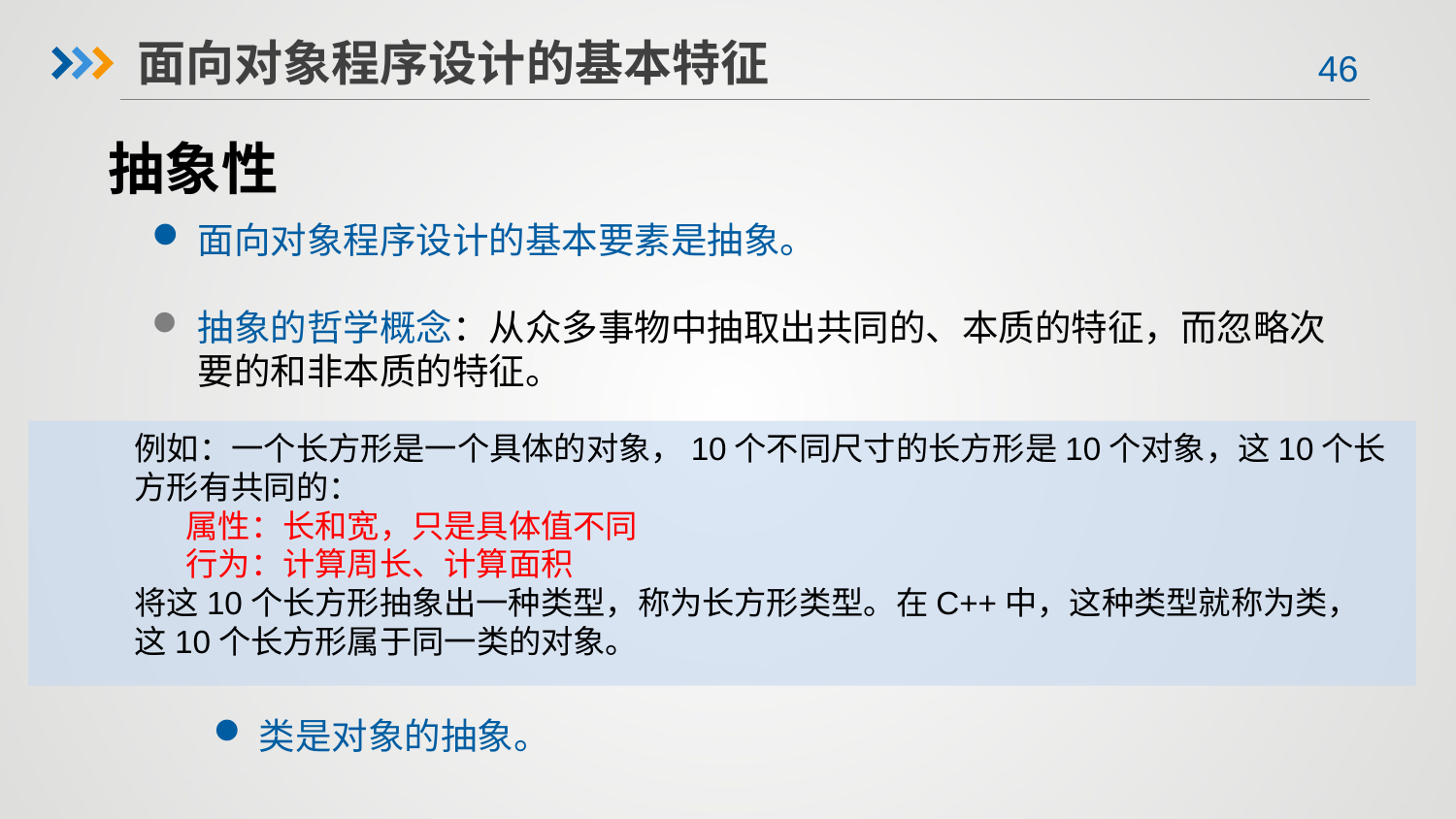

面向对象程序设计的基本特征
抽象性
面向对象程序设计的基本要素是抽象。
抽象的哲学概念：从众多事物中抽取出共同的、本质的特征，而忽略次要的和非本质的特征。

例如：一个长方形是一个具体的对象，10个不同尺寸的长方形是10个对象，这10个长方形有共同的：
      属性：长和宽，只是具体值不同
      行为：计算周长、计算面积
将这10个长方形抽象出一种类型，称为长方形类型。在C++中，这种类型就称为类，这10个长方形属于同一类的对象。
类是对象的抽象。